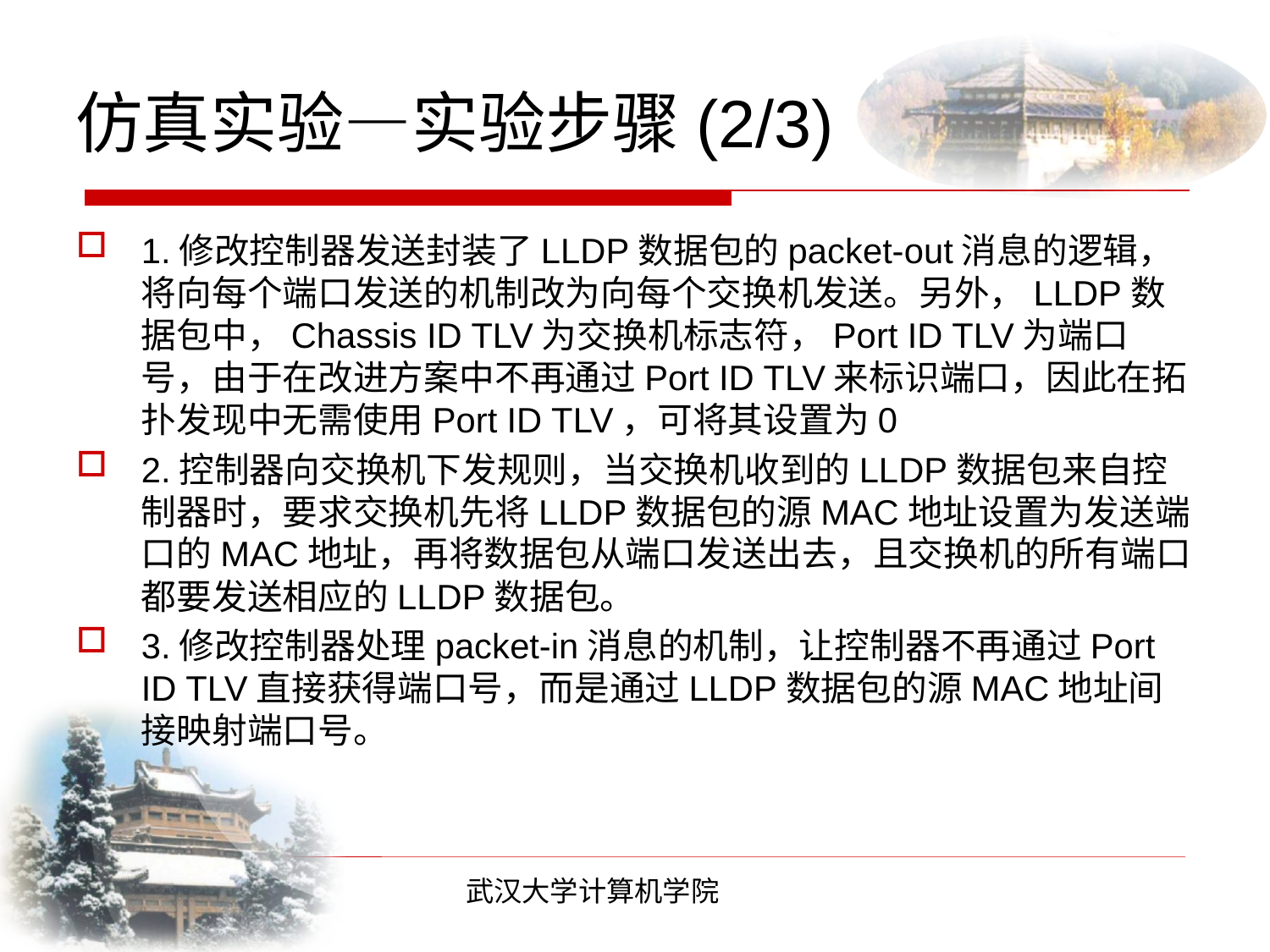

# 仿真实验—实验步骤(2/3)
1.修改控制器发送封装了LLDP数据包的packet-out消息的逻辑，将向每个端口发送的机制改为向每个交换机发送。另外，LLDP数据包中，Chassis ID TLV为交换机标志符，Port ID TLV为端口号，由于在改进方案中不再通过Port ID TLV来标识端口，因此在拓扑发现中无需使用Port ID TLV，可将其设置为0
2.控制器向交换机下发规则，当交换机收到的LLDP数据包来自控制器时，要求交换机先将LLDP数据包的源MAC地址设置为发送端口的MAC地址，再将数据包从端口发送出去，且交换机的所有端口都要发送相应的LLDP数据包。
3.修改控制器处理packet-in消息的机制，让控制器不再通过Port ID TLV直接获得端口号，而是通过LLDP数据包的源MAC地址间接映射端口号。

武汉大学计算机学院